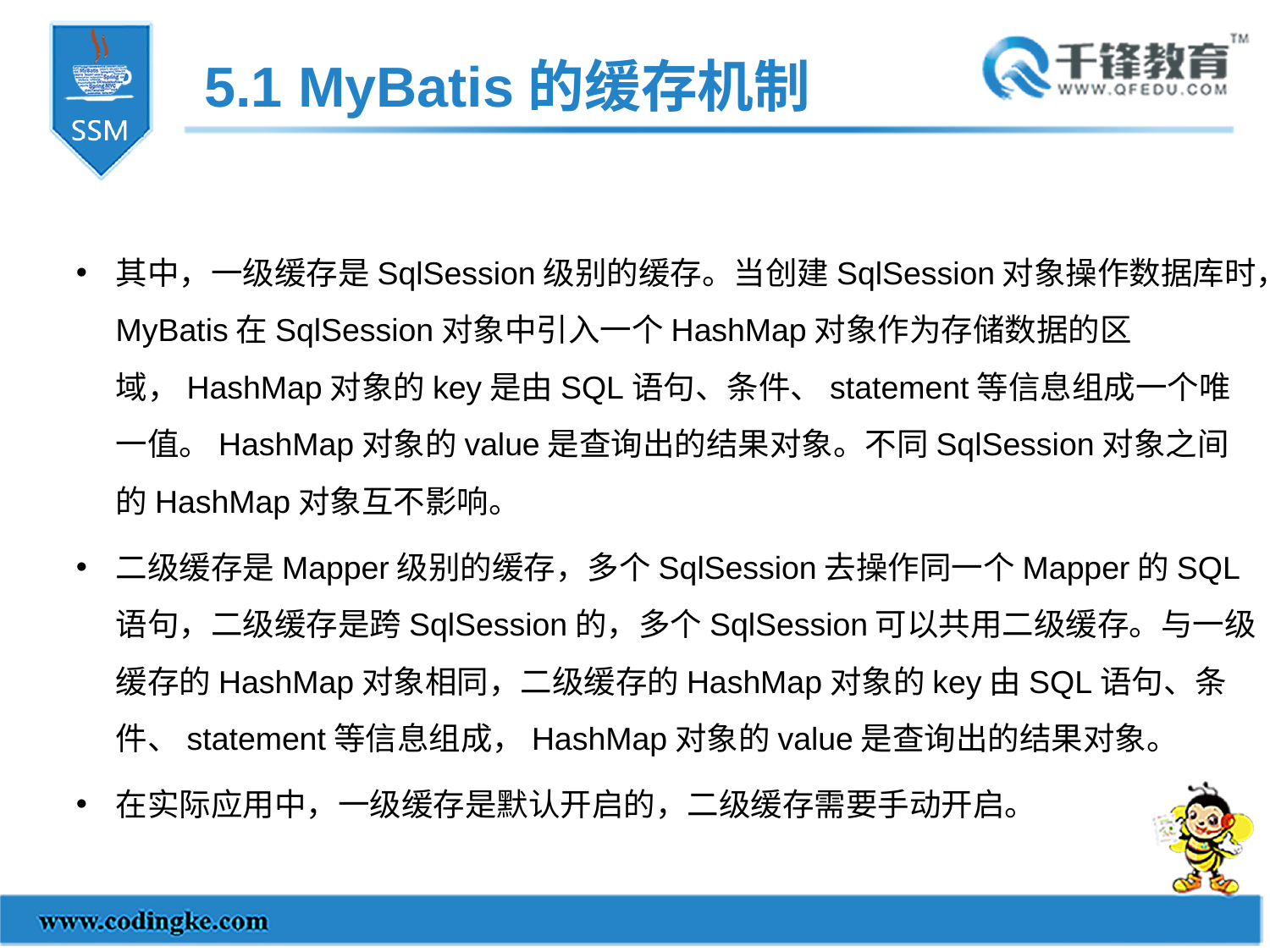

5.1 MyBatis的缓存机制
其中，一级缓存是SqlSession级别的缓存。当创建SqlSession对象操作数据库时，MyBatis在SqlSession对象中引入一个HashMap对象作为存储数据的区域，HashMap对象的key是由SQL语句、条件、statement等信息组成一个唯一值。HashMap对象的value是查询出的结果对象。不同SqlSession对象之间的HashMap对象互不影响。
二级缓存是Mapper级别的缓存，多个SqlSession去操作同一个Mapper的SQL语句，二级缓存是跨SqlSession的，多个SqlSession可以共用二级缓存。与一级缓存的HashMap对象相同，二级缓存的HashMap对象的key由SQL语句、条件、statement等信息组成，HashMap对象的value是查询出的结果对象。
在实际应用中，一级缓存是默认开启的，二级缓存需要手动开启。